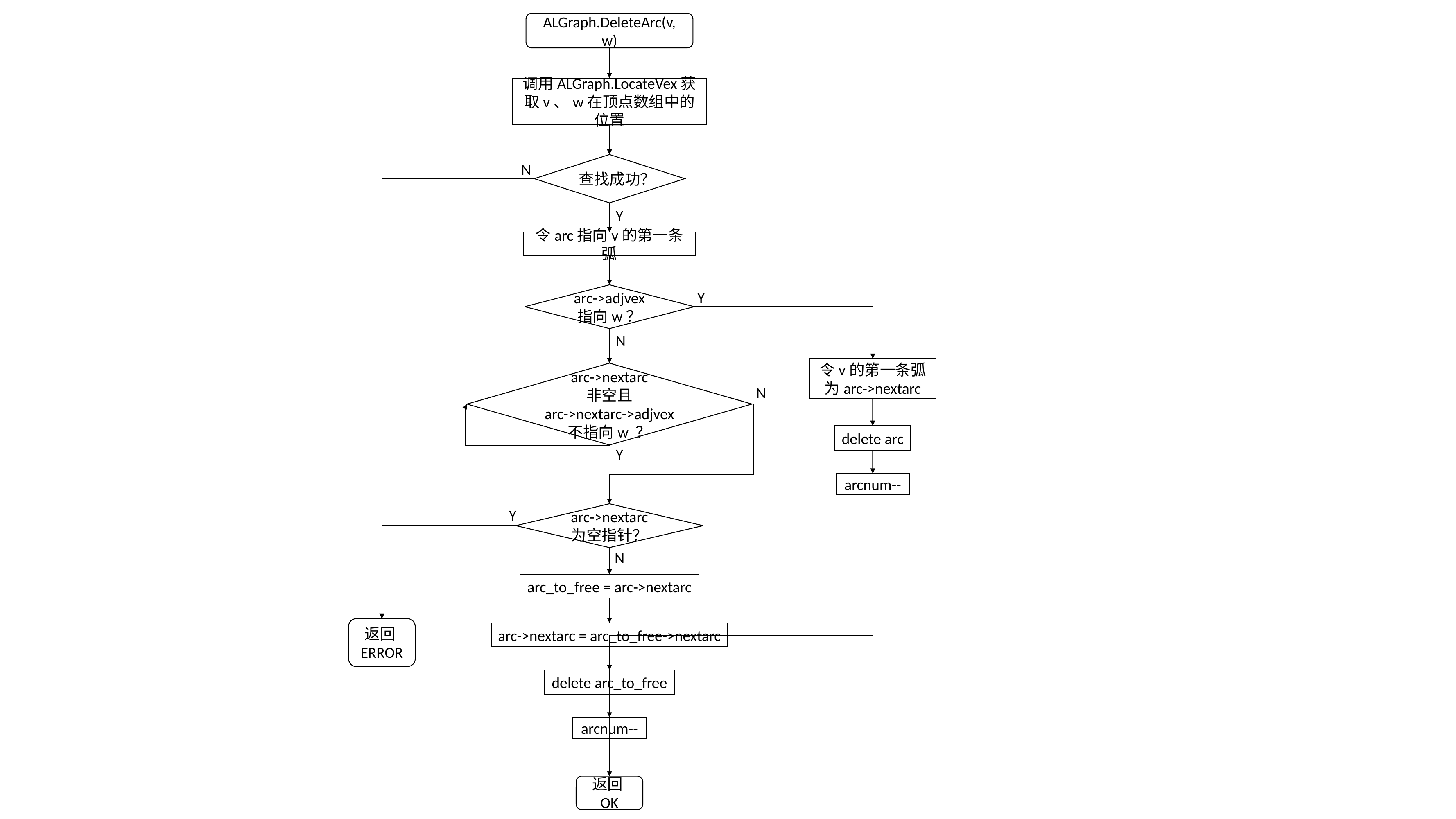

ALGraph.DeleteArc(v, w)
调用ALGraph.LocateVex获取v、w在顶点数组中的位置
查找成功？
N
Y
令arc指向v的第一条弧
Y
arc->adjvex
指向w？
N
令v的第一条弧为arc->nextarc
arc->nextarc
非空且
arc->nextarc->adjvex
不指向w ？
N
delete arc
Y
arcnum--
Y
arc->nextarc
为空指针？
N
arc_to_free = arc->nextarc
返回ERROR
arc->nextarc = arc_to_free->nextarc
delete arc_to_free
arcnum--
返回OK